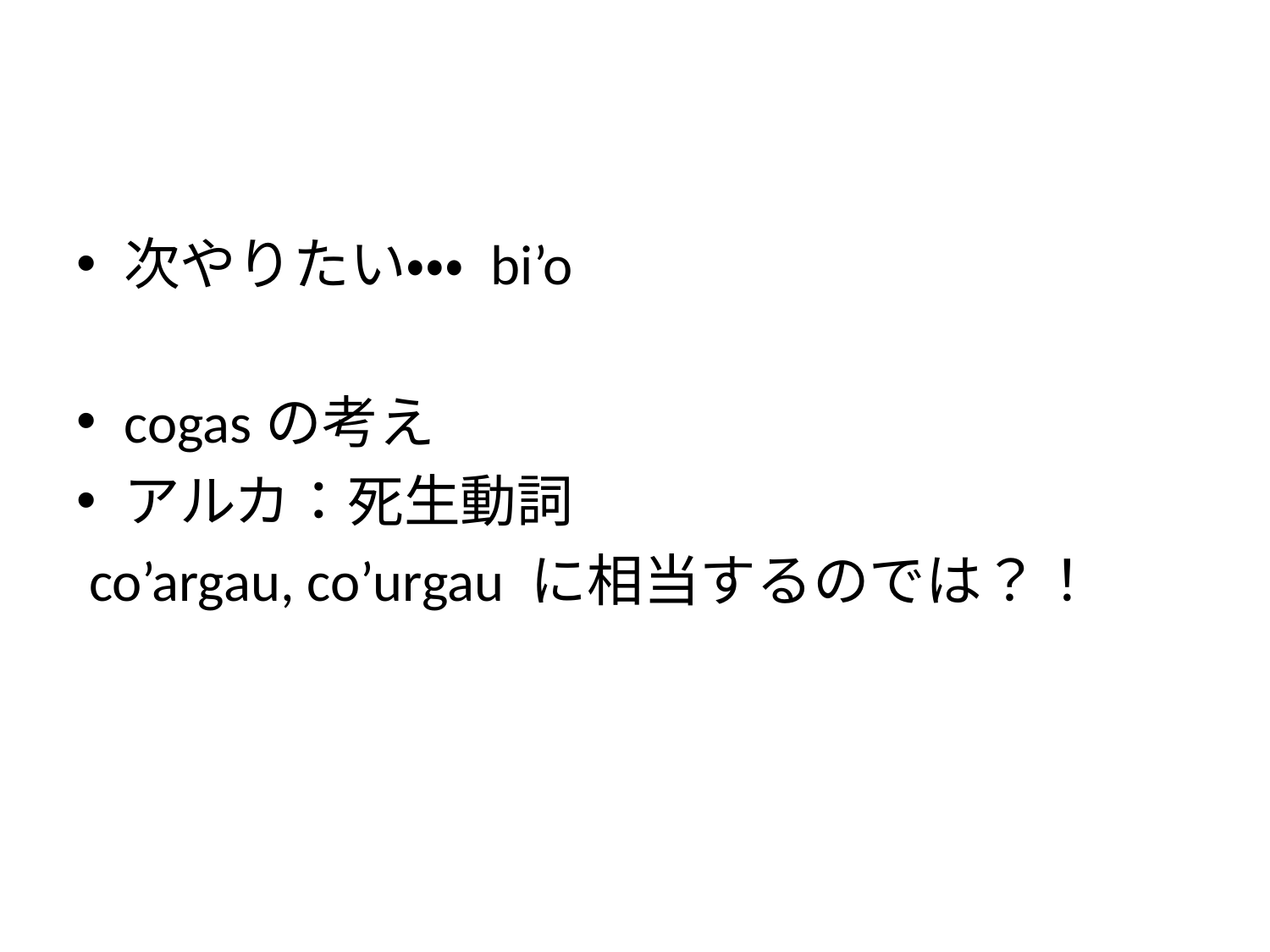

#
次やりたい・・・ bi’o

cogasの考え
アルカ：死生動詞
 co’argau, co’urgau に相当するのでは？！